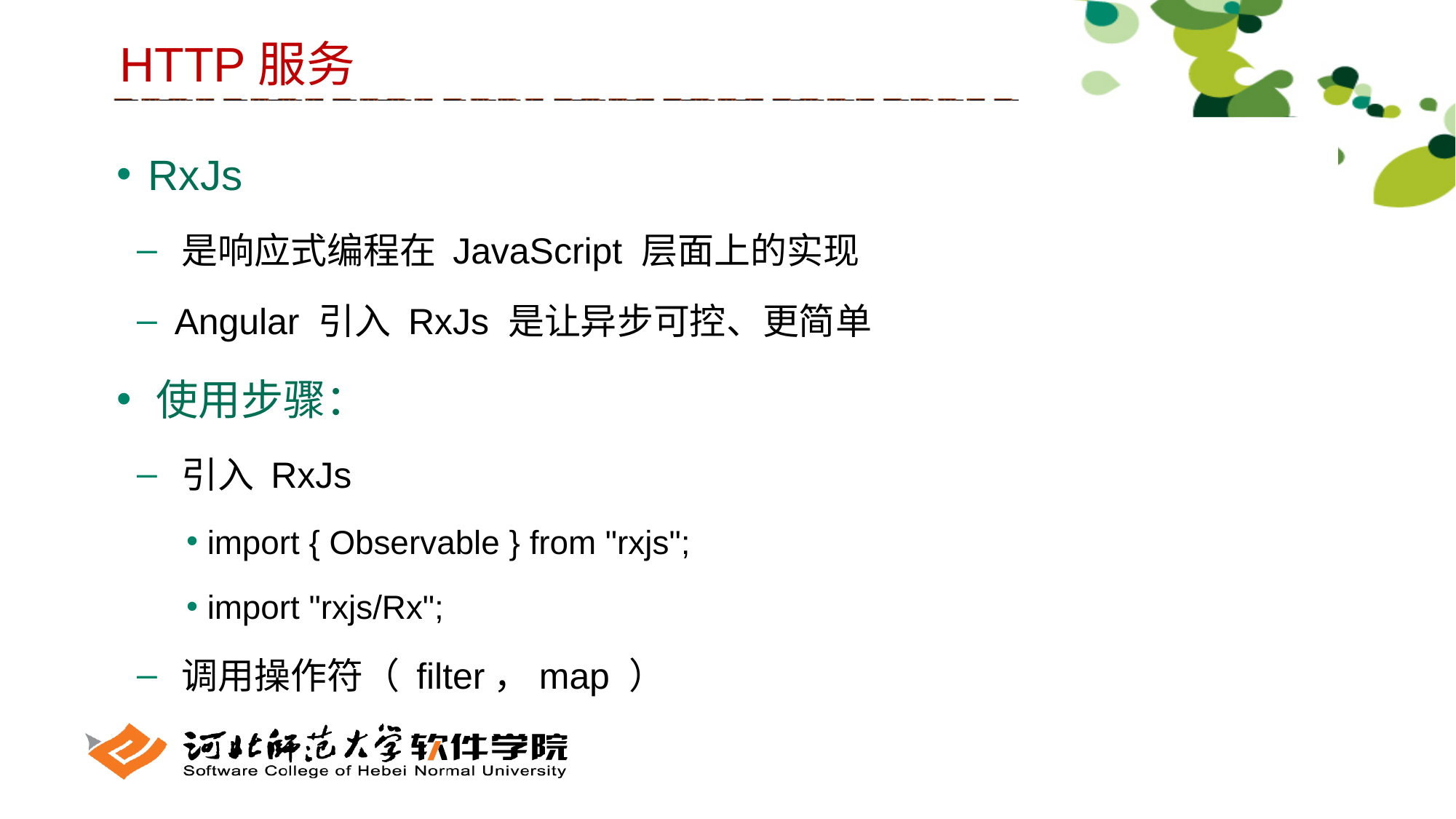

HTTP服务
 RxJs
 是响应式编程在 JavaScript 层面上的实现
 Angular 引入 RxJs 是让异步可控、更简单
 使用步骤：
 引入 RxJs
 import { Observable } from "rxjs";
 import "rxjs/Rx";
 调用操作符（ filter，map ）